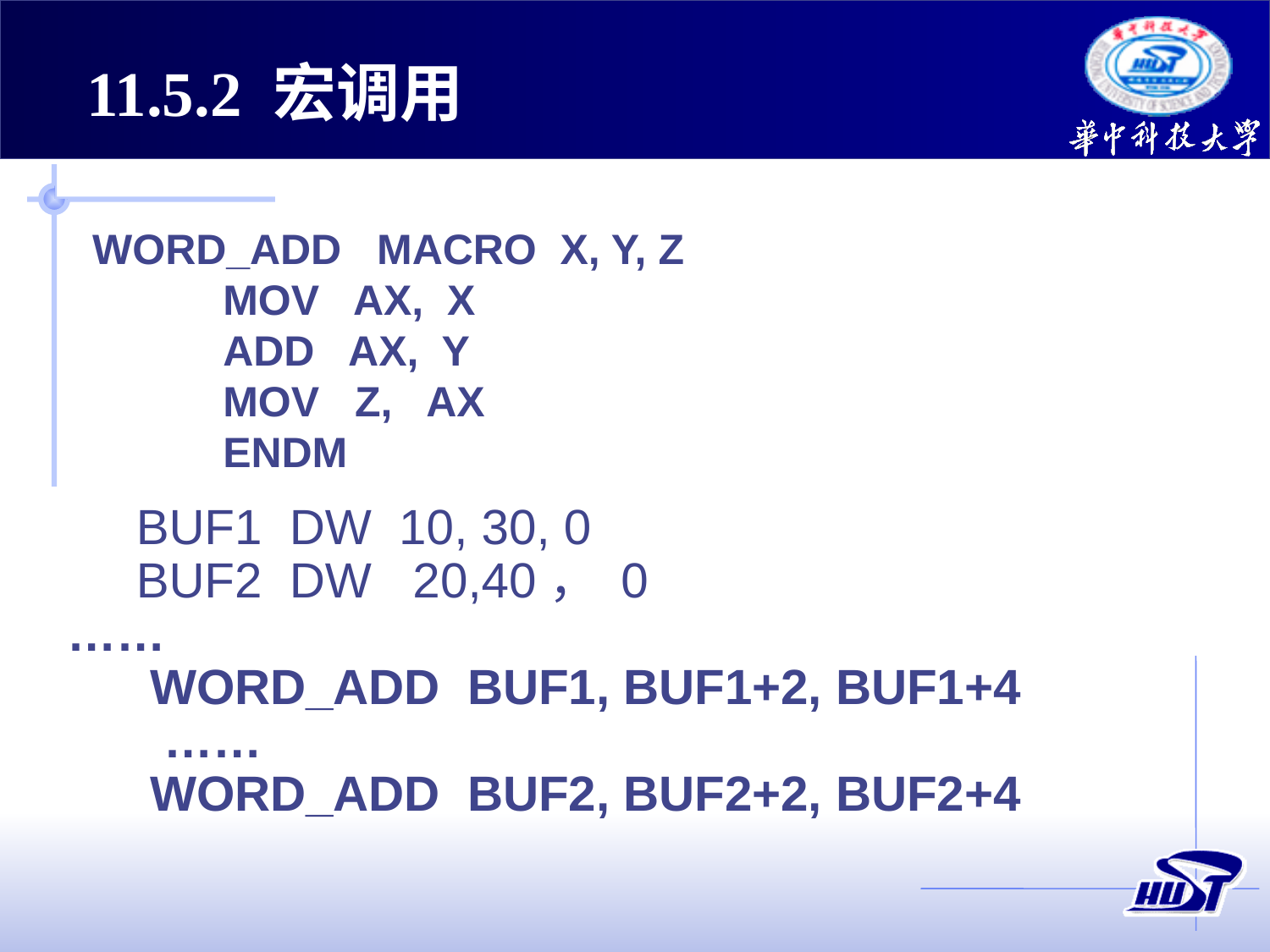

11.5.2 宏调用
WORD_ADD   MACRO  X, Y, Z
           MOV   AX,  X
           ADD   AX,  Y
           MOV   Z,   AX
           ENDM
     BUF1  DW  10, 30, 0
     BUF2  DW   20,40， 0
……
      WORD_ADD  BUF1, BUF1+2, BUF1+4
       ……
      WORD_ADD  BUF2, BUF2+2, BUF2+4